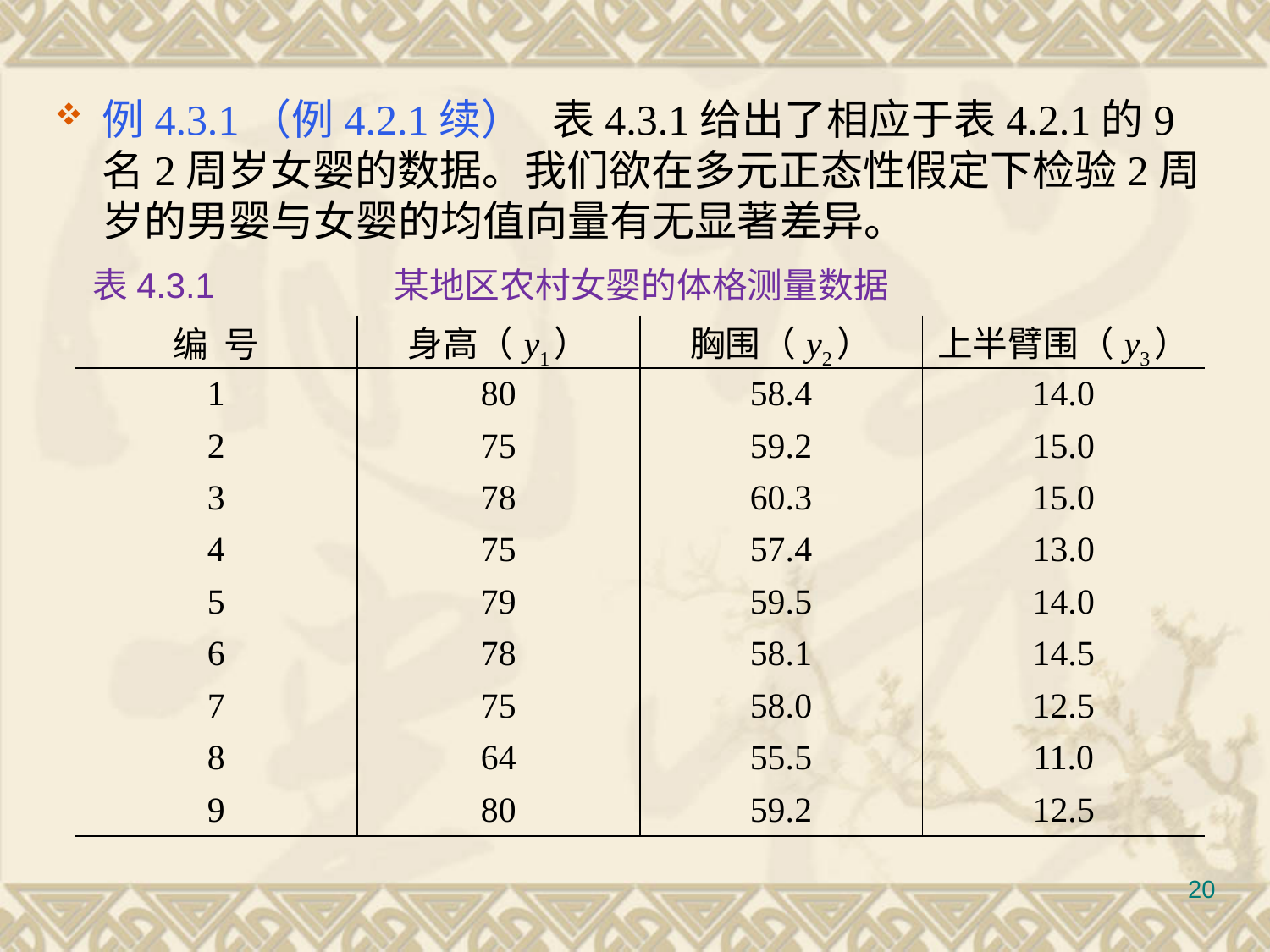

#
例4.3.1（例4.2.1续）   表4.3.1给出了相应于表4.2.1的9名2周岁女婴的数据。我们欲在多元正态性假定下检验2周岁的男婴与女婴的均值向量有无显著差异。
表4.3.1		    某地区农村女婴的体格测量数据
| 编 号 | 身高（y1） | 胸围（y2） | 上半臂围（y3） |
| --- | --- | --- | --- |
| 1 | 80 | 58.4 | 14.0 |
| 2 | 75 | 59.2 | 15.0 |
| 3 | 78 | 60.3 | 15.0 |
| 4 | 75 | 57.4 | 13.0 |
| 5 | 79 | 59.5 | 14.0 |
| 6 | 78 | 58.1 | 14.5 |
| 7 | 75 | 58.0 | 12.5 |
| 8 | 64 | 55.5 | 11.0 |
| 9 | 80 | 59.2 | 12.5 |
20